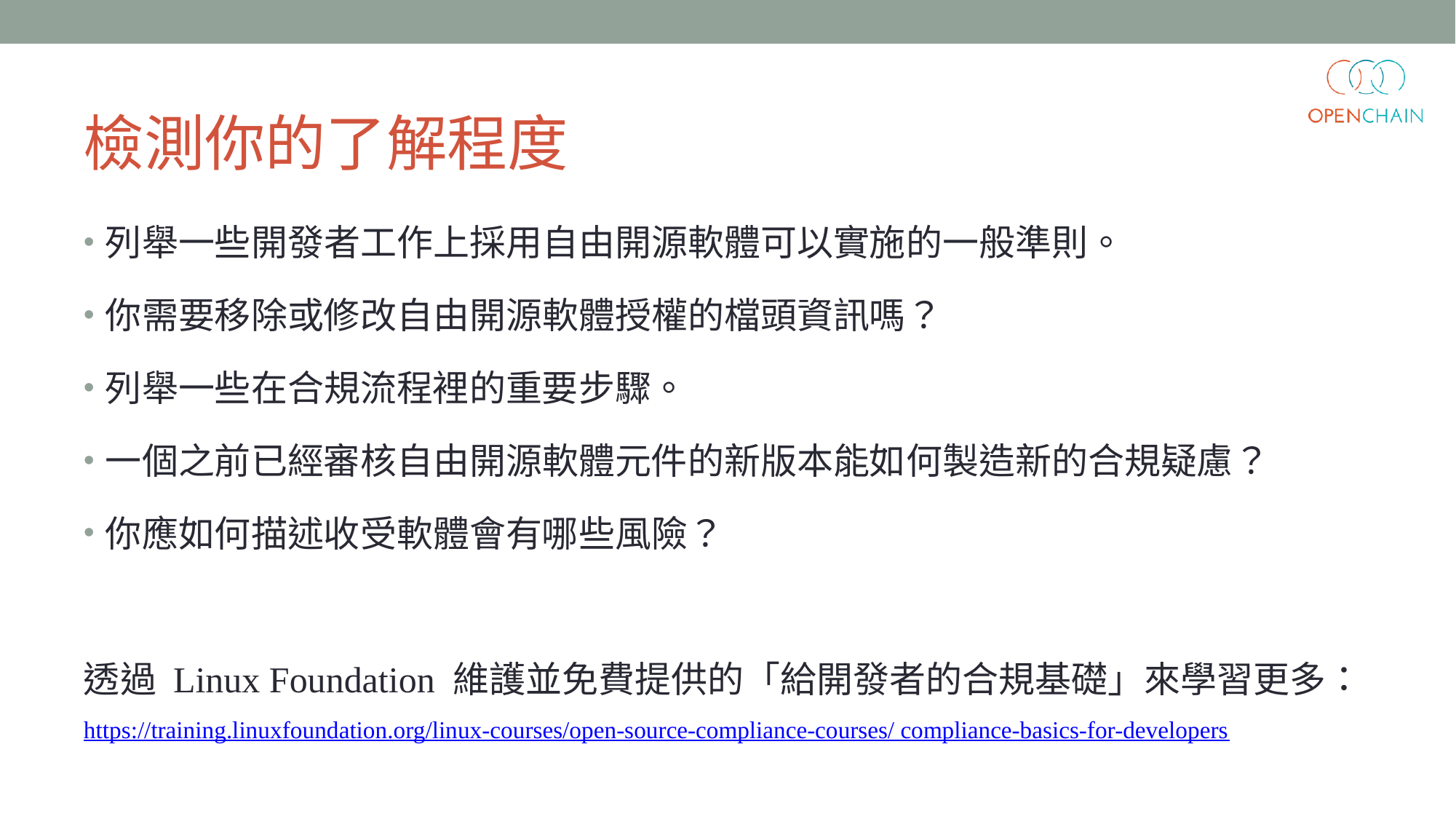

# 檢測你的了解程度
列舉一些開發者工作上採用自由開源軟體可以實施的一般準則。
你需要移除或修改自由開源軟體授權的檔頭資訊嗎？
列舉一些在合規流程裡的重要步驟。
一個之前已經審核自由開源軟體元件的新版本能如何製造新的合規疑慮？
你應如何描述收受軟體會有哪些風險？

透過 Linux Foundation 維護並免費提供的「給開發者的合規基礎」來學習更多：
https://training.linuxfoundation.org/linux-courses/open-source-compliance-courses/ compliance-basics-for-developers